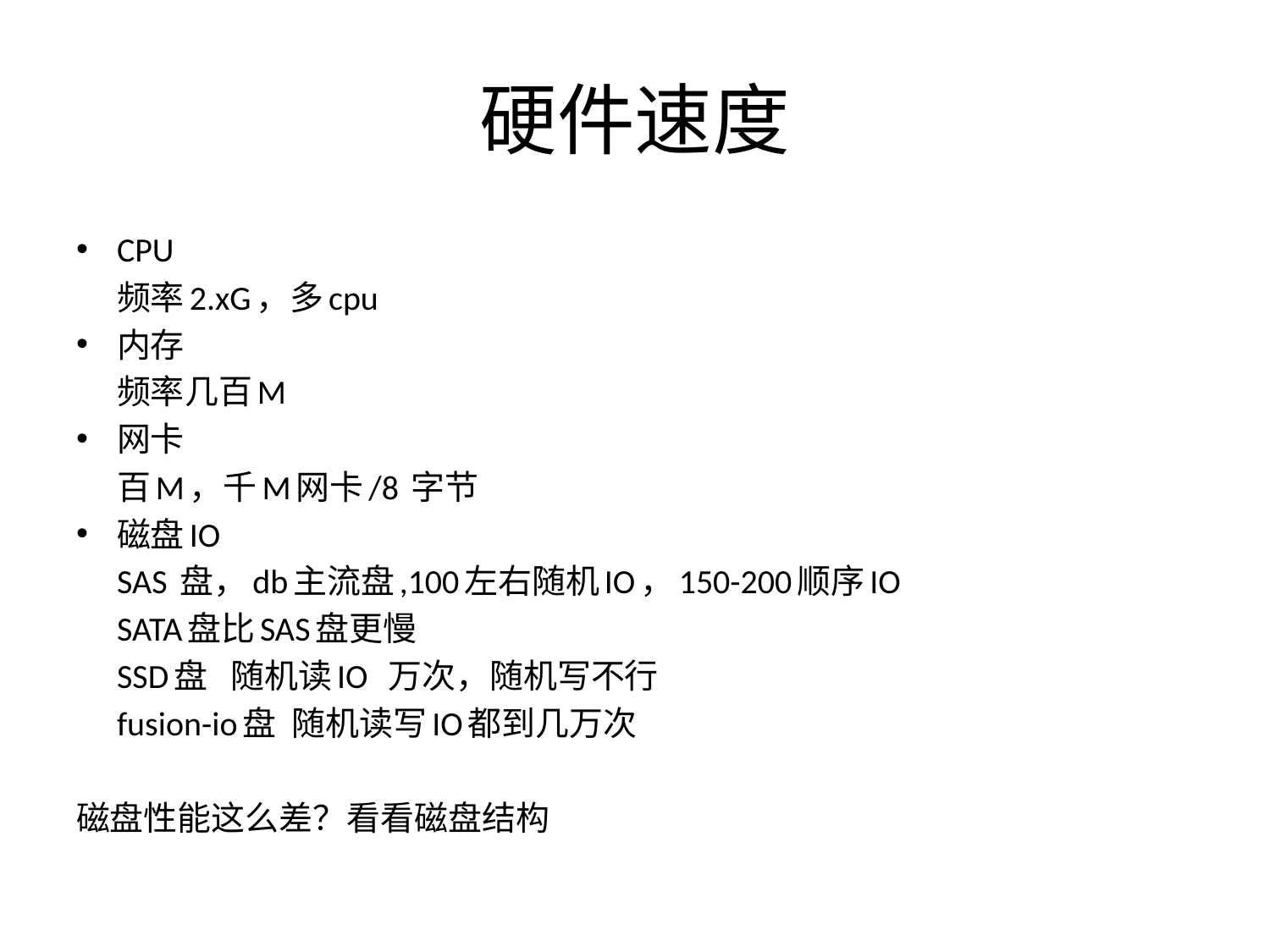

# 硬件速度
CPU
		频率2.xG，多cpu
内存
		频率几百M
网卡
		百M，千M网卡/8 字节
磁盘IO
	SAS 盘，db主流盘,100左右随机IO，150-200顺序IO
	SATA盘比SAS盘更慢
	SSD盘   随机读IO  万次，随机写不行
	fusion-io盘  随机读写IO都到几万次

磁盘性能这么差？看看磁盘结构